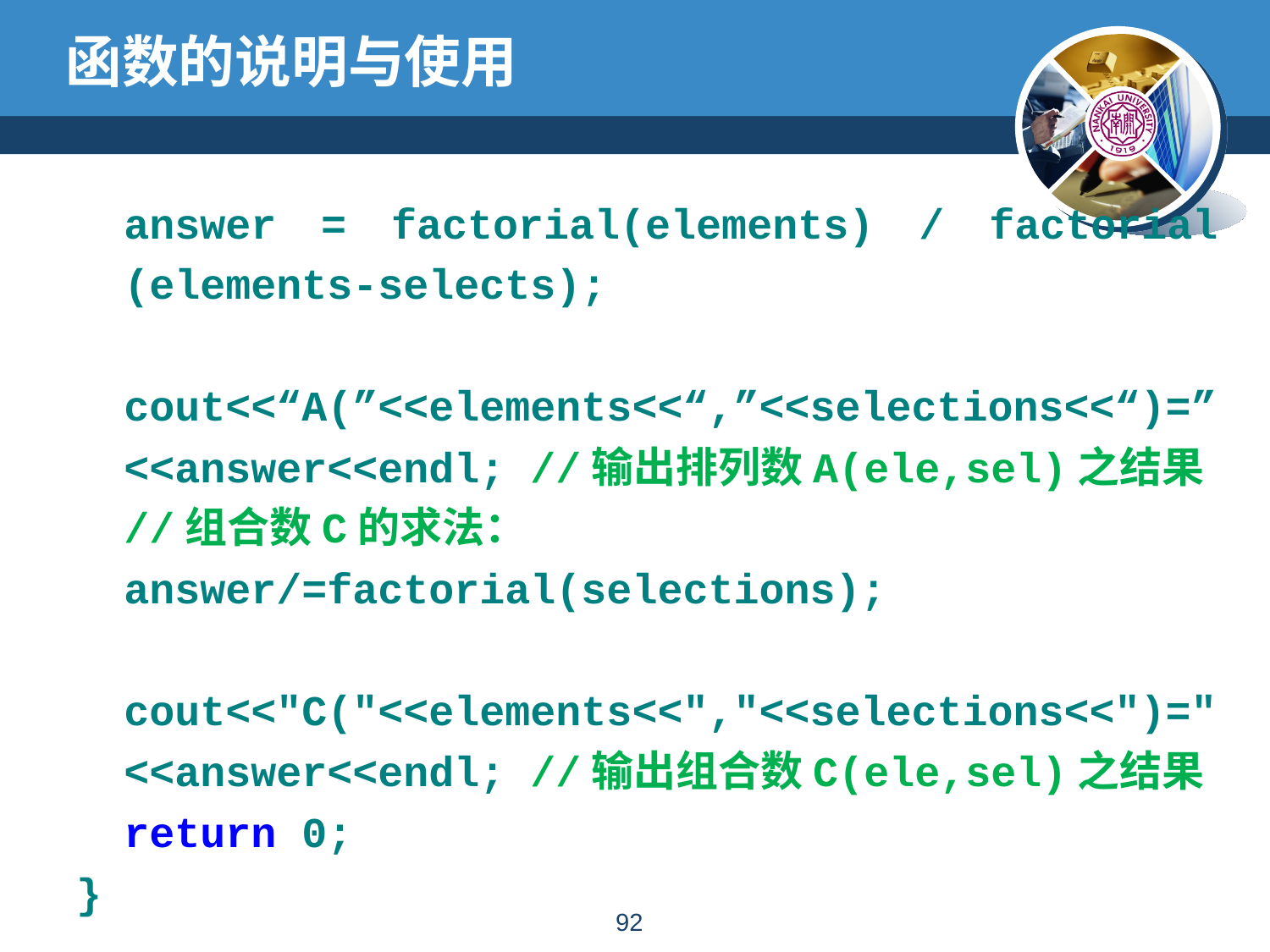

# 函数的说明与使用
	answer = factorial(elements) / factorial (elements-selects);
	cout<<“A(”<<elements<<“,”<<selections<<“)=”<<answer<<endl; //输出排列数A(ele,sel)之结果
	//组合数C的求法：
	answer/=factorial(selections);
	cout<<"C("<<elements<<","<<selections<<")="<<answer<<endl; //输出组合数C(ele,sel)之结果
	return 0;
}

92